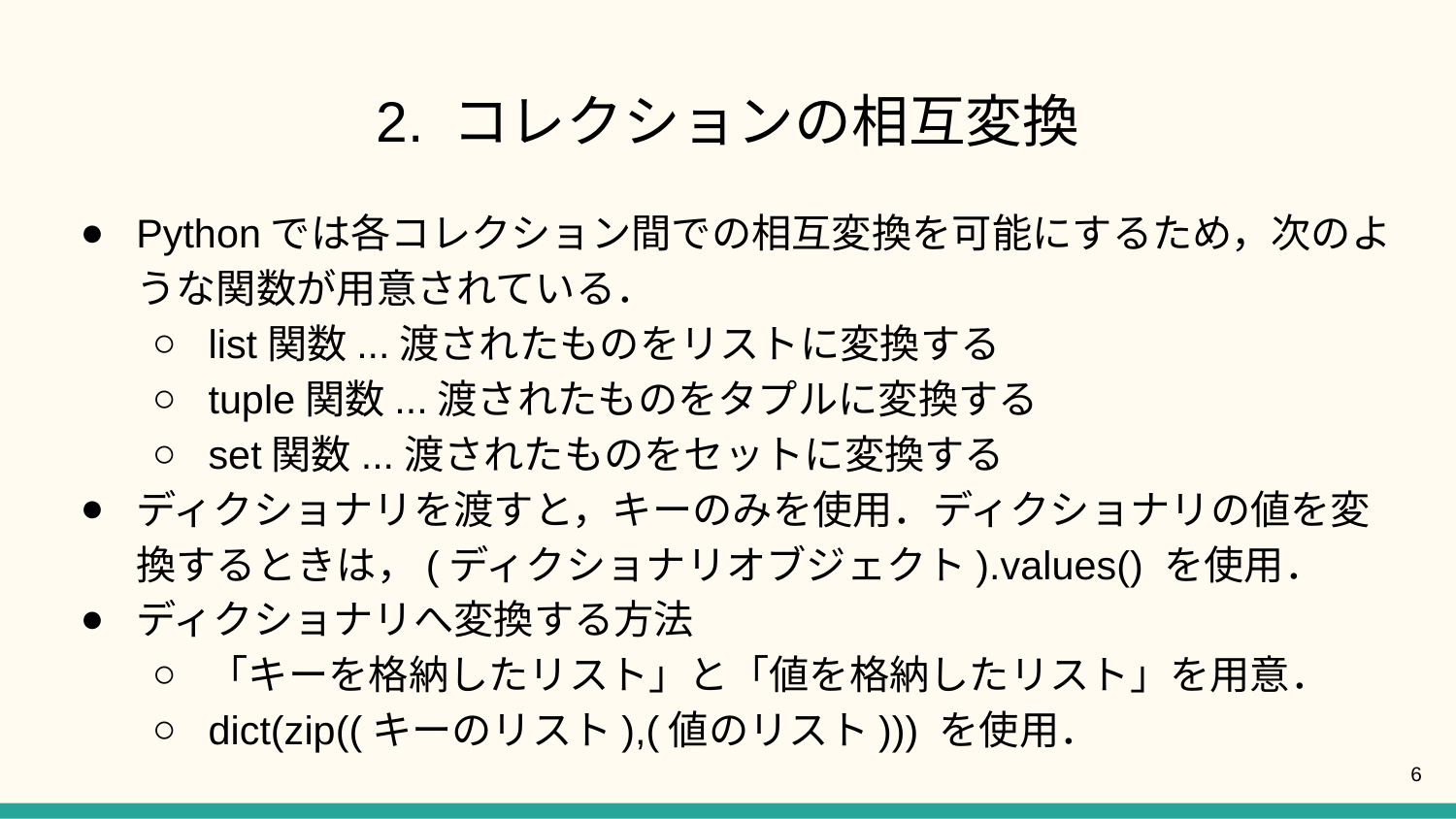

# 2. コレクションの相互変換
Pythonでは各コレクション間での相互変換を可能にするため，次のような関数が用意されている．
list関数...渡されたものをリストに変換する
tuple関数...渡されたものをタプルに変換する
set関数...渡されたものをセットに変換する
ディクショナリを渡すと，キーのみを使用．ディクショナリの値を変換するときは，(ディクショナリオブジェクト).values() を使用．
ディクショナリへ変換する方法
「キーを格納したリスト」と「値を格納したリスト」を用意．
dict(zip((キーのリスト),(値のリスト))) を使用．
6